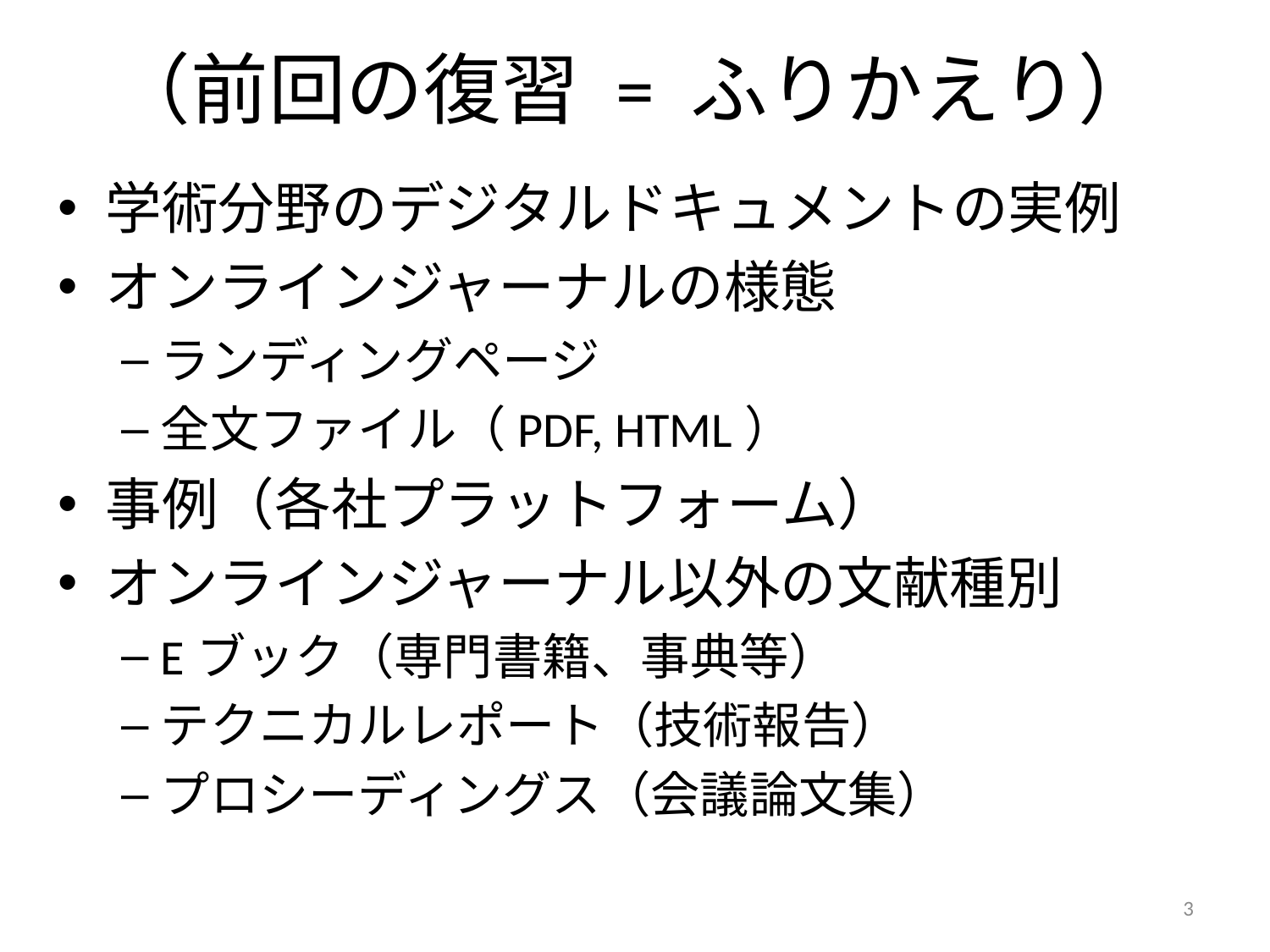

# （前回の復習 = ふりかえり）
学術分野のデジタルドキュメントの実例
オンラインジャーナルの様態
ランディングページ
全文ファイル（PDF, HTML）
事例（各社プラットフォーム）
オンラインジャーナル以外の文献種別
Eブック（専門書籍、事典等）
テクニカルレポート（技術報告）
プロシーディングス（会議論文集）
3